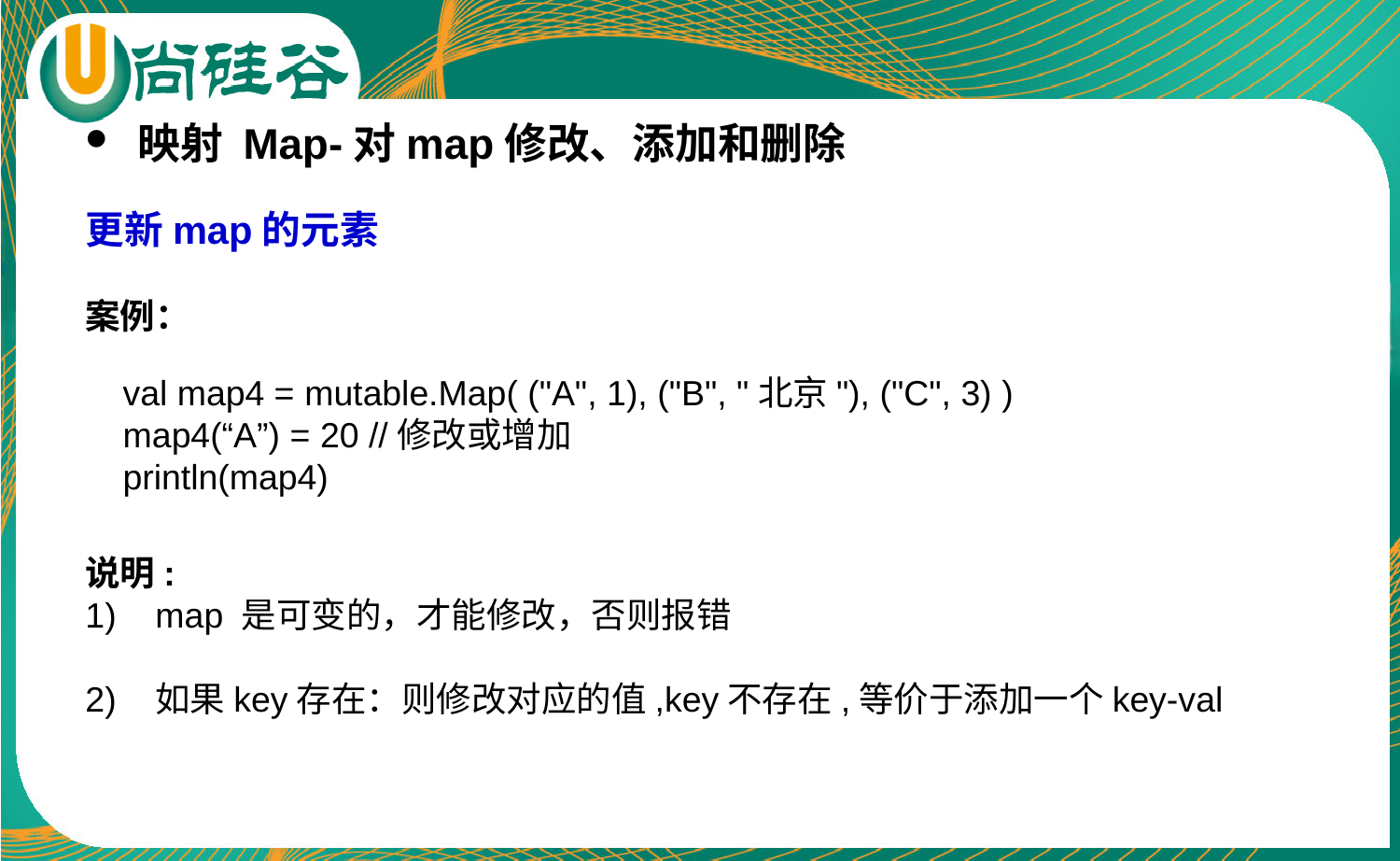

映射 Map-对map修改、添加和删除
更新map的元素

案例：

说明:
map 是可变的，才能修改，否则报错

如果key存在：则修改对应的值,key不存在,等价于添加一个key-val

val map4 = mutable.Map( ("A", 1), ("B", "北京"), ("C", 3) )
map4(“A”) = 20 //修改或增加
println(map4)